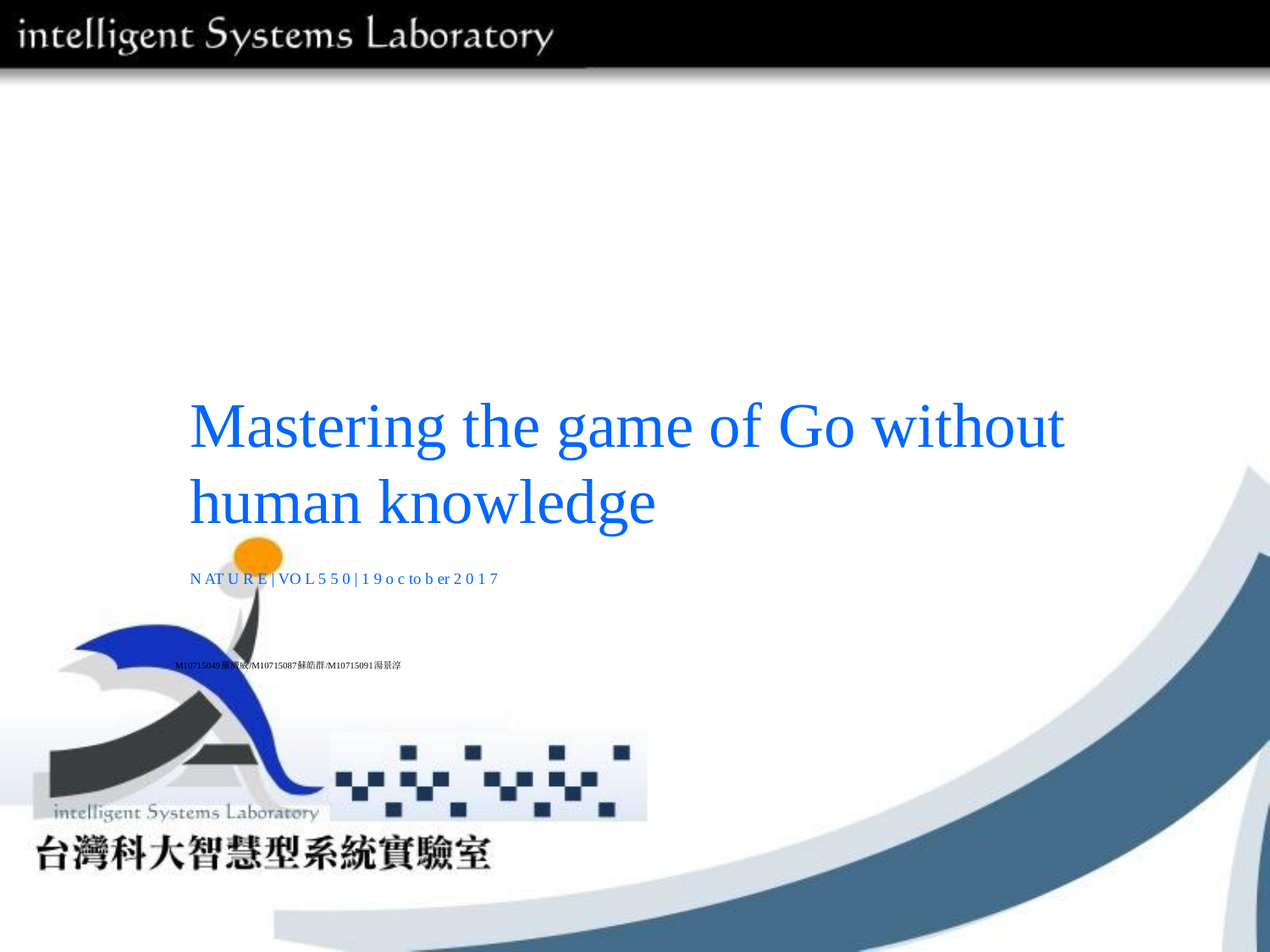

# Mastering the game of Go without human knowledge N AT U R E | VO L 5 5 0 | 1 9 o c to b er 2 0 1 7
M10715049羅濟威/M10715087蘇皓群/M10715091湯景淳